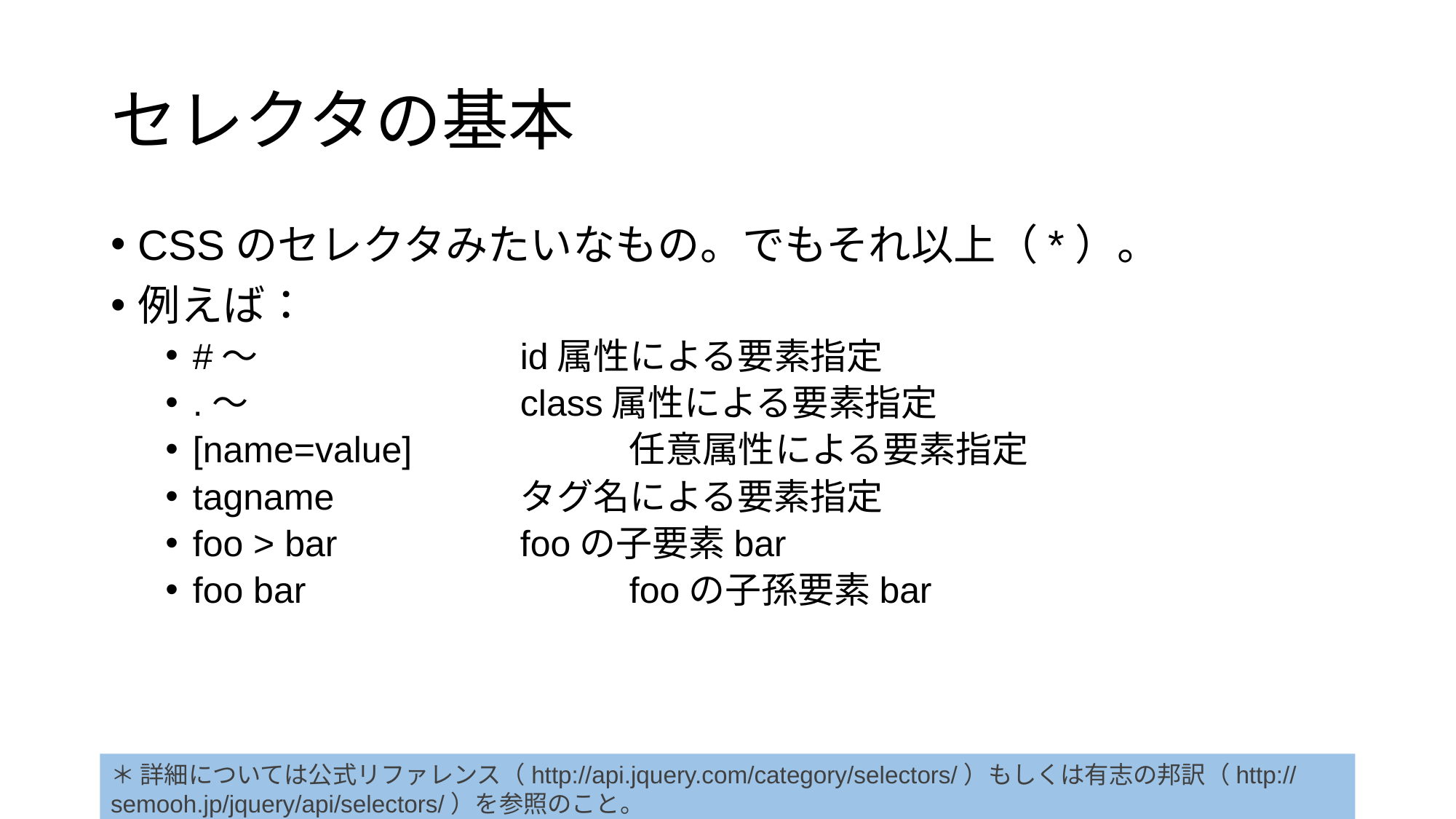

# セレクタの基本
CSSのセレクタみたいなもの。でもそれ以上（*）。
例えば：
#〜			id属性による要素指定
.〜			class属性による要素指定
[name=value]		任意属性による要素指定
tagname		タグ名による要素指定
foo > bar		fooの子要素bar
foo bar			fooの子孫要素bar
＊ 詳細については公式リファレンス（http://api.jquery.com/category/selectors/）もしくは有志の邦訳（http://semooh.jp/jquery/api/selectors/）を参照のこと。